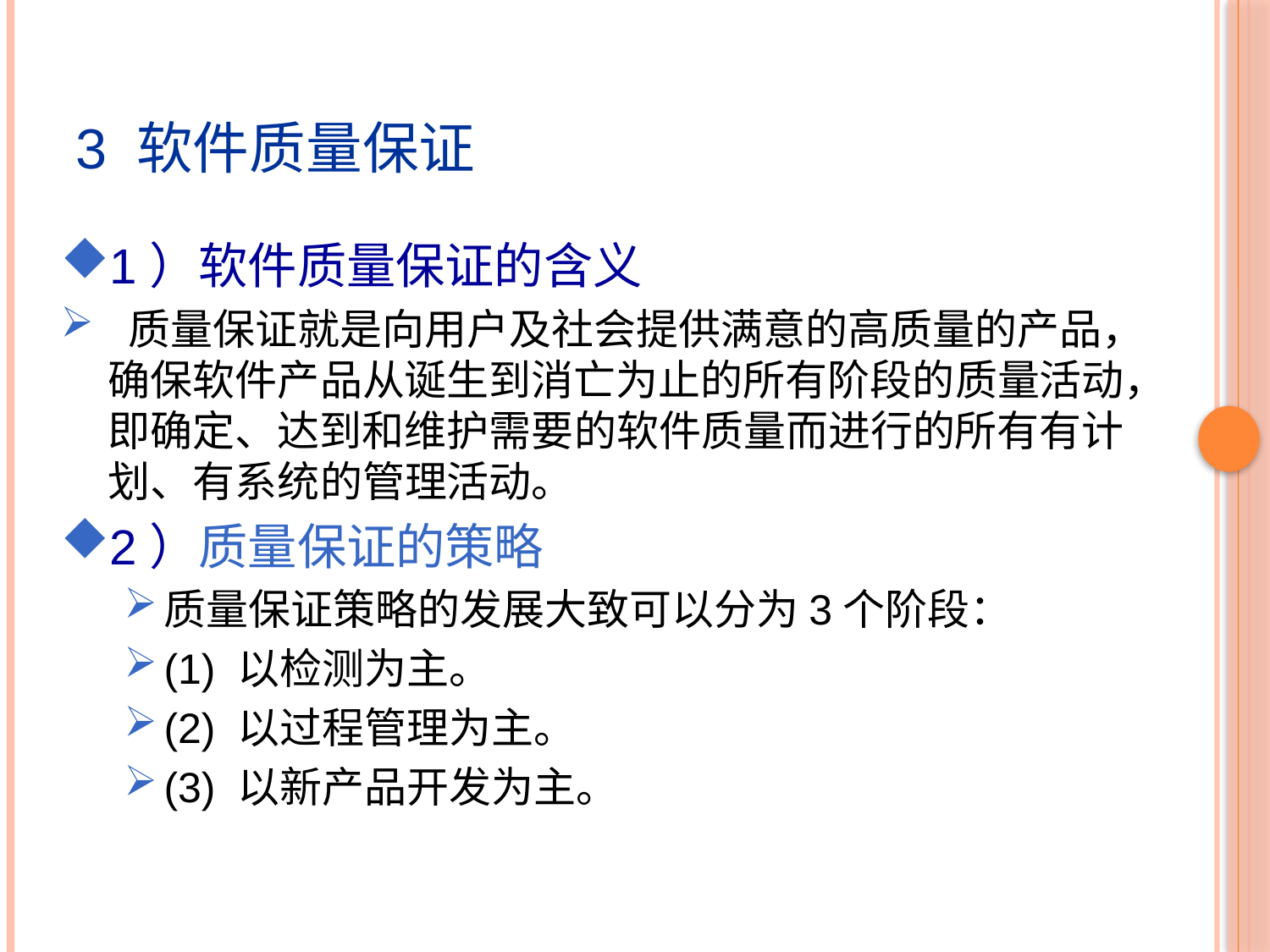

3 软件质量保证
1）软件质量保证的含义
 质量保证就是向用户及社会提供满意的高质量的产品，确保软件产品从诞生到消亡为止的所有阶段的质量活动，即确定、达到和维护需要的软件质量而进行的所有有计划、有系统的管理活动。
2）质量保证的策略
质量保证策略的发展大致可以分为3个阶段：
(1) 以检测为主。
(2) 以过程管理为主。
(3) 以新产品开发为主。